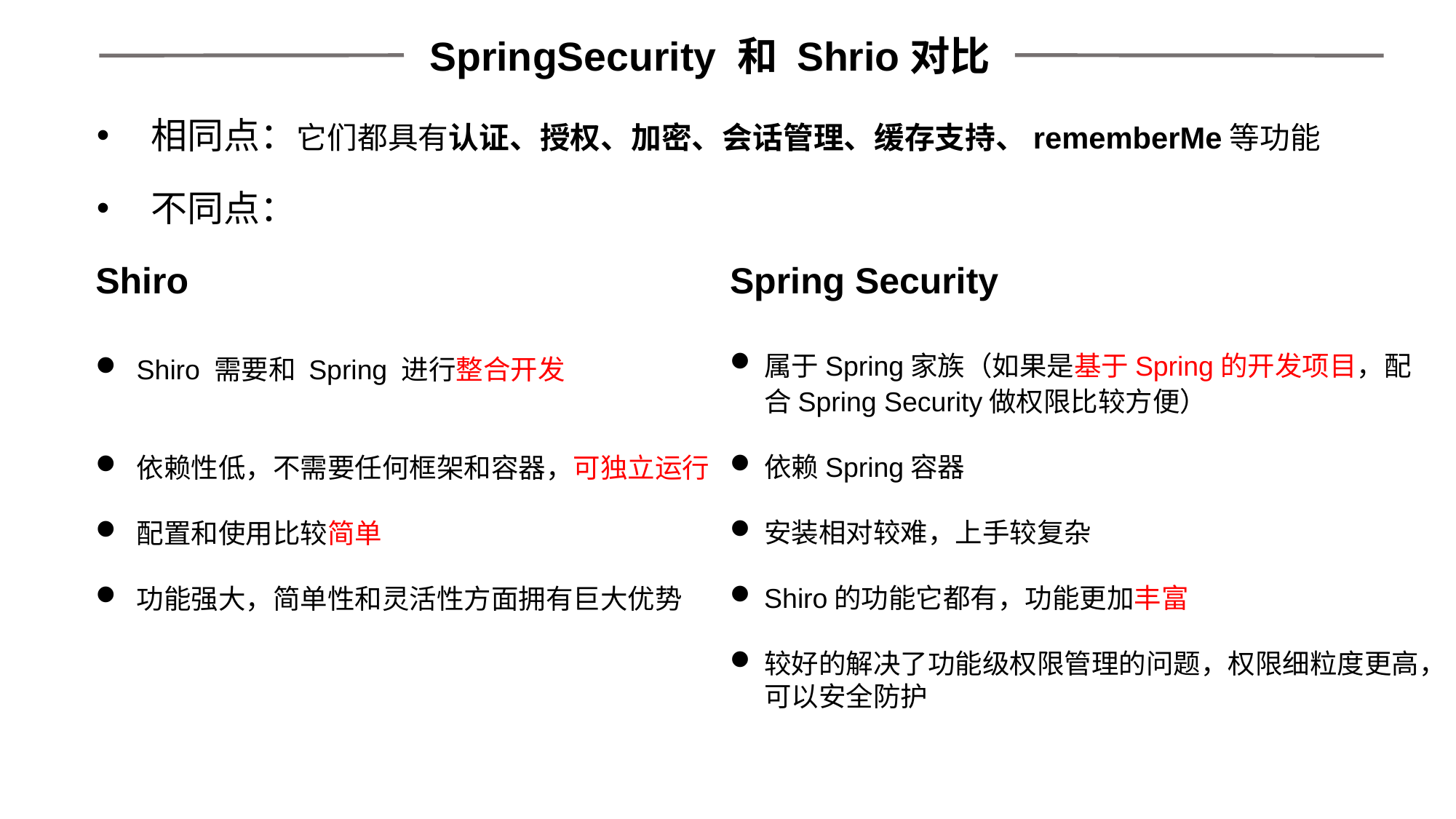

SpringSecurity 和 Shrio对比
相同点：它们都具有认证、授权、加密、会话管理、缓存支持、rememberMe等功能

不同点：
Shiro

Shiro 需要和 Spring 进行整合开发

依赖性低，不需要任何框架和容器，可独立运行

配置和使用比较简单

功能强大，简单性和灵活性方面拥有巨大优势
Spring Security

属于Spring家族（如果是基于Spring的开发项目，配合Spring Security做权限比较方便）

依赖Spring容器

安装相对较难，上手较复杂

Shiro的功能它都有，功能更加丰富

较好的解决了功能级权限管理的问题，权限细粒度更高，可以安全防护